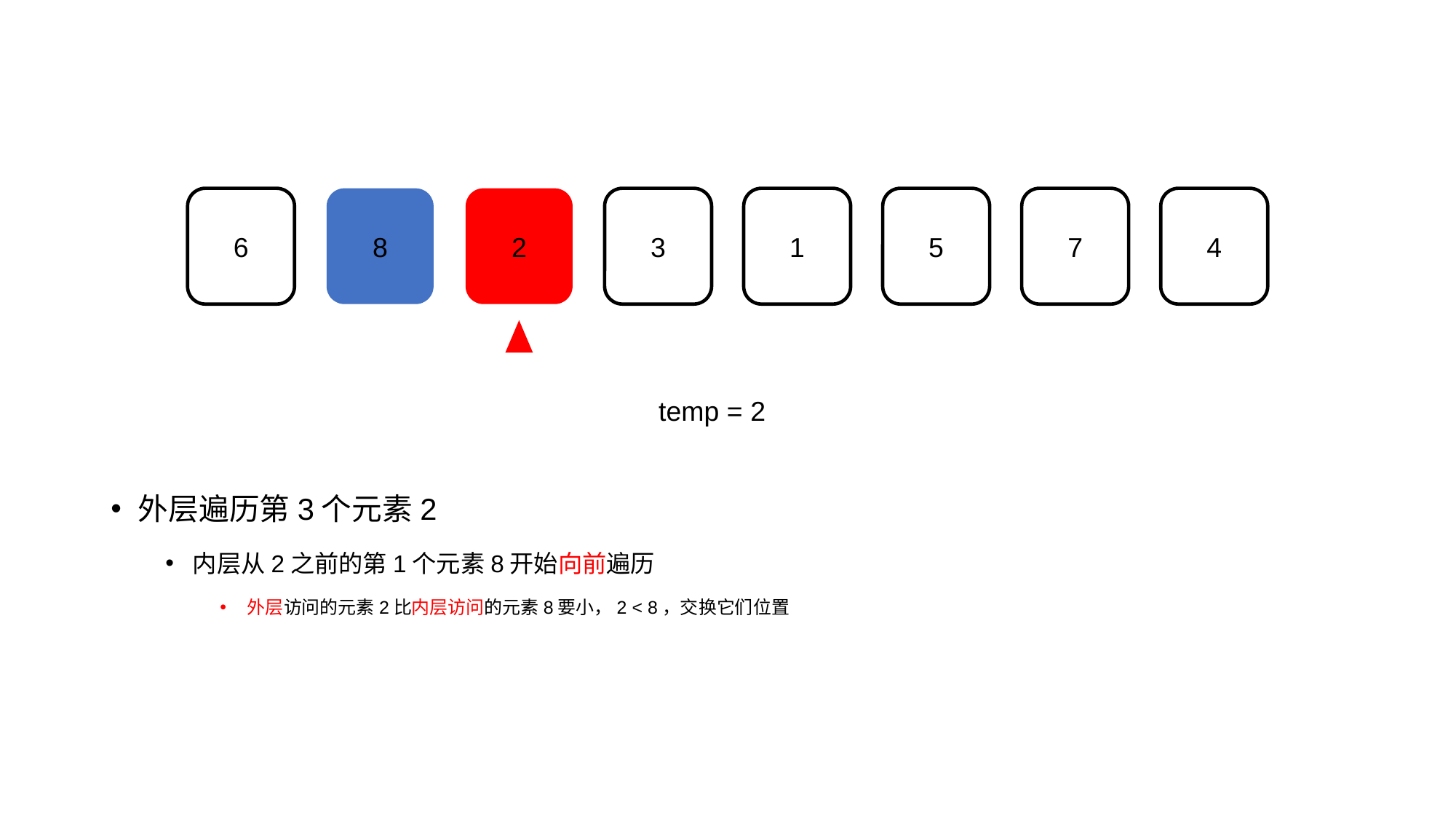

6
8
2
3
1
5
7
4

temp = 2
外层遍历第3个元素2
内层从2之前的第1个元素8开始向前遍历
外层访问的元素2比内层访问的元素8要小，2 < 8，交换它们位置